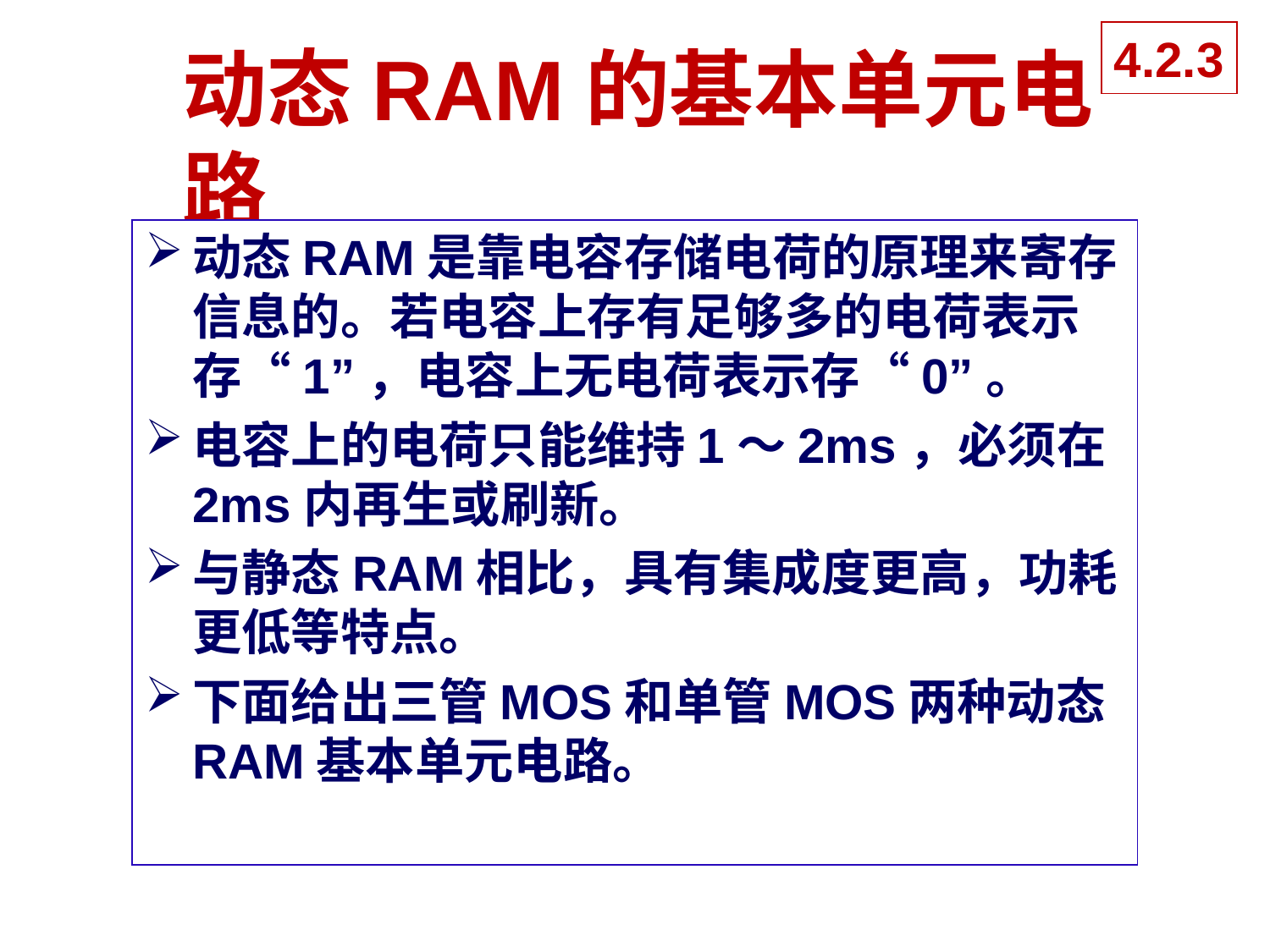

4.2.3
# 动态RAM的基本单元电路
动态RAM是靠电容存储电荷的原理来寄存信息的。若电容上存有足够多的电荷表示存“1”，电容上无电荷表示存“0”。
电容上的电荷只能维持1～2ms，必须在2ms内再生或刷新。
与静态RAM相比，具有集成度更高，功耗更低等特点。
下面给出三管MOS和单管MOS两种动态RAM基本单元电路。